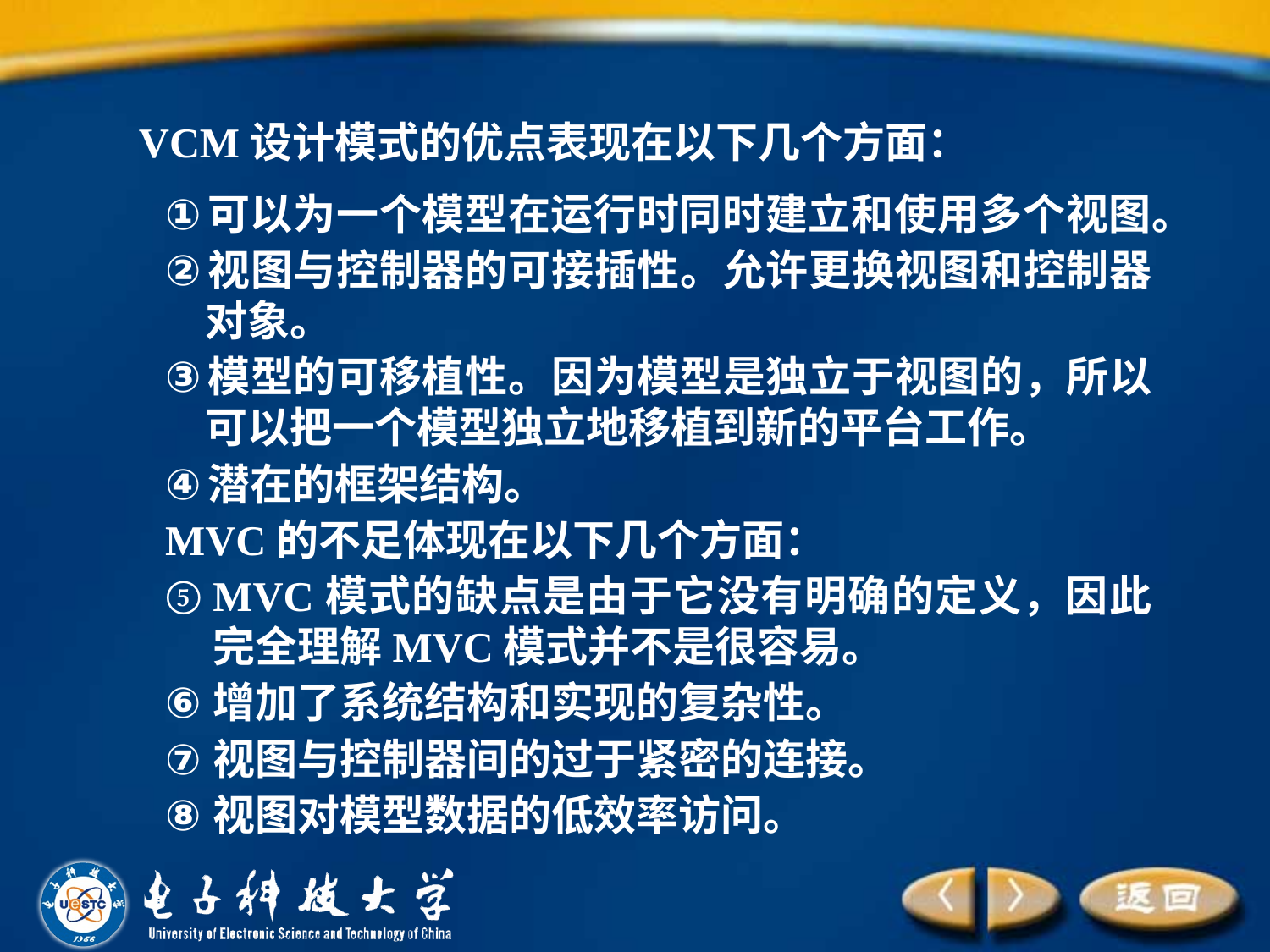

VCM设计模式的优点表现在以下几个方面：
可以为一个模型在运行时同时建立和使用多个视图。
视图与控制器的可接插性。允许更换视图和控制器对象。
模型的可移植性。因为模型是独立于视图的，所以可以把一个模型独立地移植到新的平台工作。
潜在的框架结构。
MVC的不足体现在以下几个方面：
MVC模式的缺点是由于它没有明确的定义，因此完全理解MVC模式并不是很容易。
增加了系统结构和实现的复杂性。
视图与控制器间的过于紧密的连接。
视图对模型数据的低效率访问。